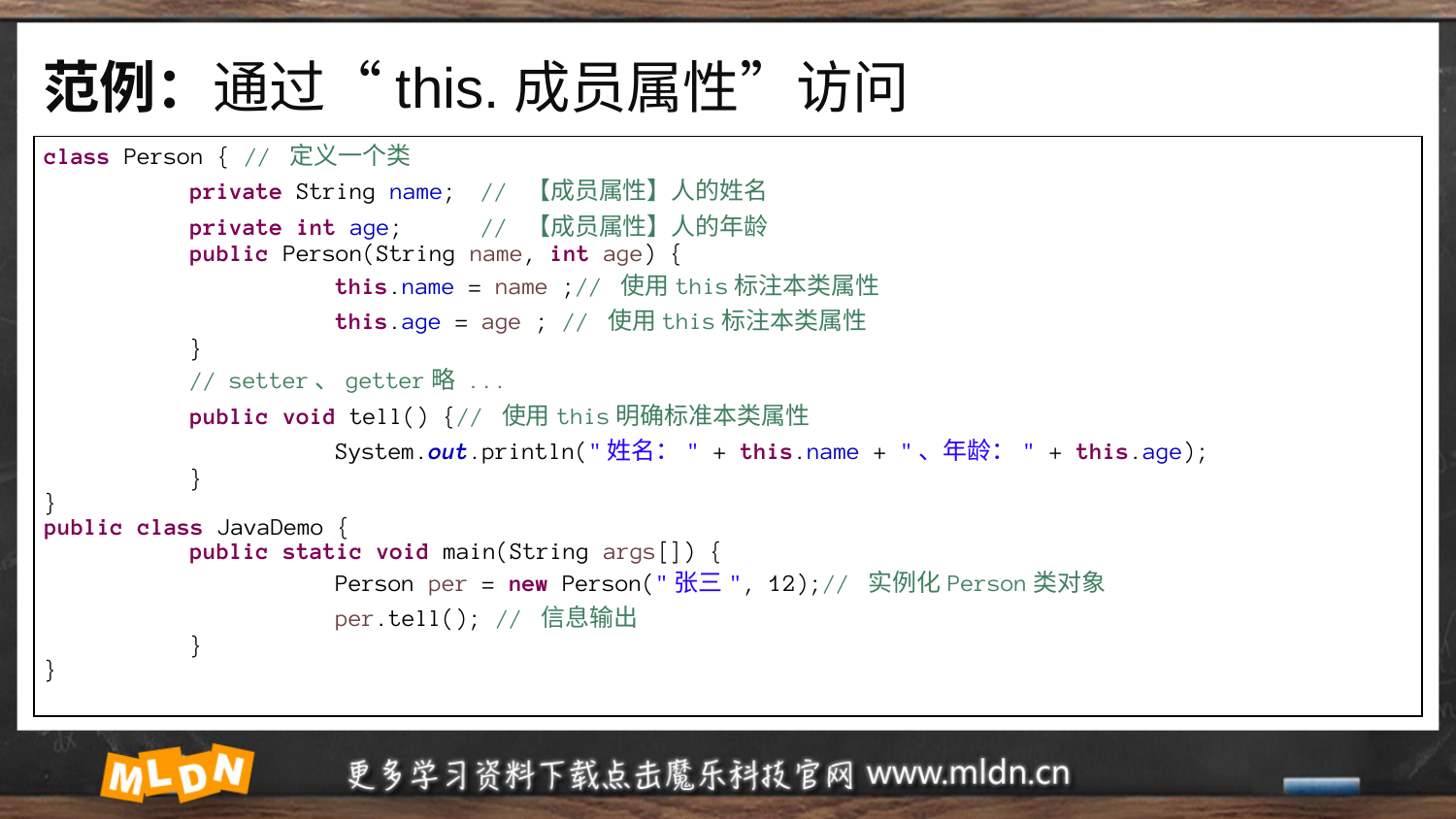

# 范例：通过“this.成员属性”访问
| class Person { // 定义一个类 private String name; // 【成员属性】人的姓名 private int age; // 【成员属性】人的年龄 public Person(String name, int age) { this.name = name ;// 使用this标注本类属性 this.age = age ; // 使用this标注本类属性 } // setter、getter略 ... public void tell() {// 使用this明确标准本类属性 System.out.println("姓名：" + this.name + "、年龄：" + this.age); } } public class JavaDemo { public static void main(String args[]) { Person per = new Person("张三", 12);// 实例化Person类对象 per.tell(); // 信息输出 } } |
| --- |